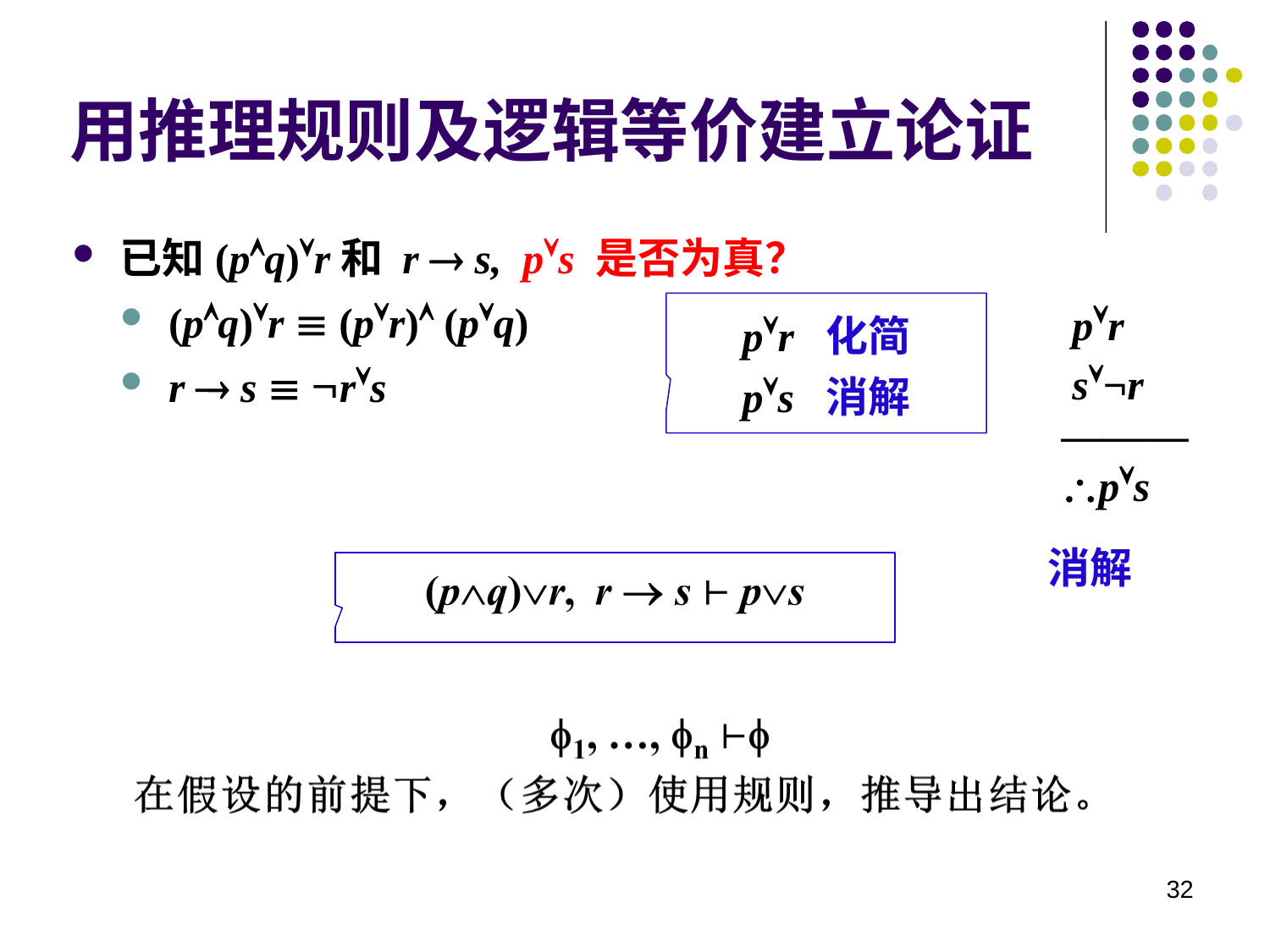

用推理规则及逻辑等价建立论证
已知(p∧q)∨r和 r → s,  p∨s 是否为真？
(p∧q)∨r ≡ (p∨r)∧ (p∨q)
r → s ≡ ¬r∨s
 p∨r
 s∨¬r
———
∴p∨s
p∨r  化简
p∨s  消解

消解

32